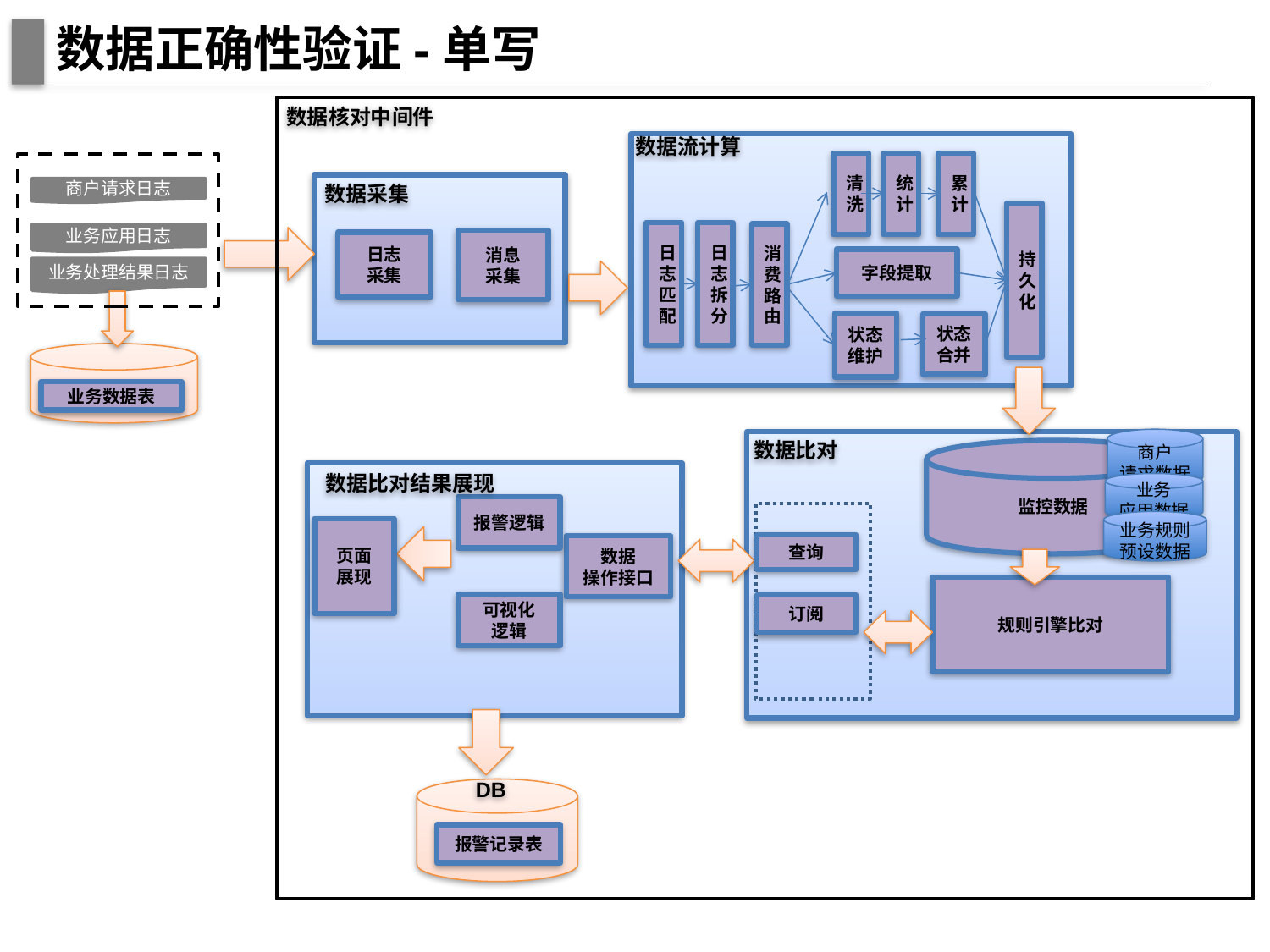

# 数据正确性验证-单写

数据核对中间件
数据流计算

清洗
统计
累计

数据采集

商户请求日志
持久化
日志匹配
日志拆分
消费路由
业务应用日志

消息
采集
日志
采集
字段提取
业务处理结果日志

状态
维护
状态
合并

业务数据表
商户
请求数据
数据比对

监控数据

数据比对结果展现
业务
应用数据
报警逻辑

业务规则
预设数据
页面
展现

查询
数据
操作接口

规则引擎比对
可视化
逻辑
订阅

DB

报警记录表
18